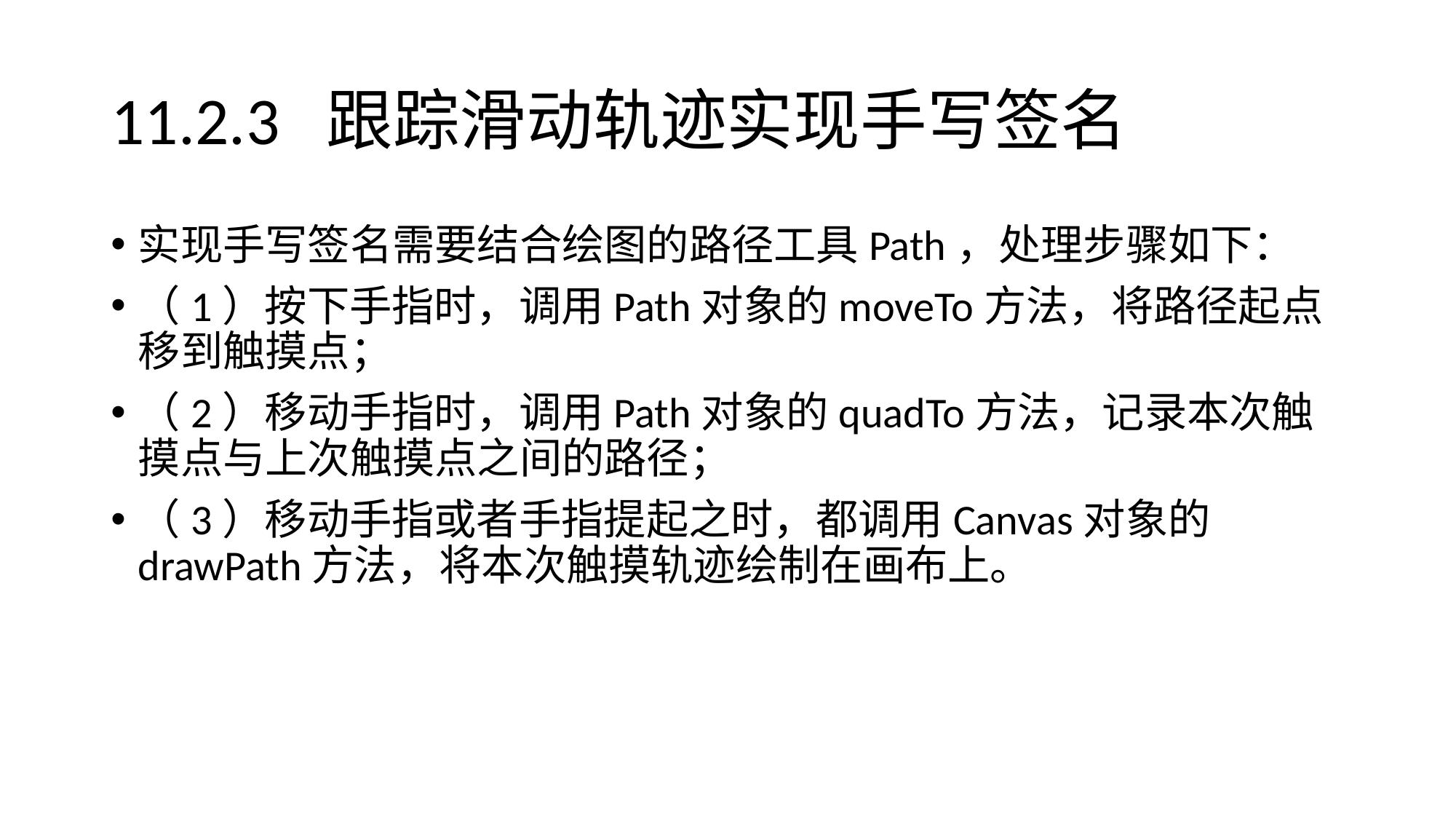

# 11.2.3  跟踪滑动轨迹实现手写签名
实现手写签名需要结合绘图的路径工具Path，处理步骤如下：
（1）按下手指时，调用Path对象的moveTo方法，将路径起点移到触摸点；
（2）移动手指时，调用Path对象的quadTo方法，记录本次触摸点与上次触摸点之间的路径；
（3）移动手指或者手指提起之时，都调用Canvas对象的drawPath方法，将本次触摸轨迹绘制在画布上。